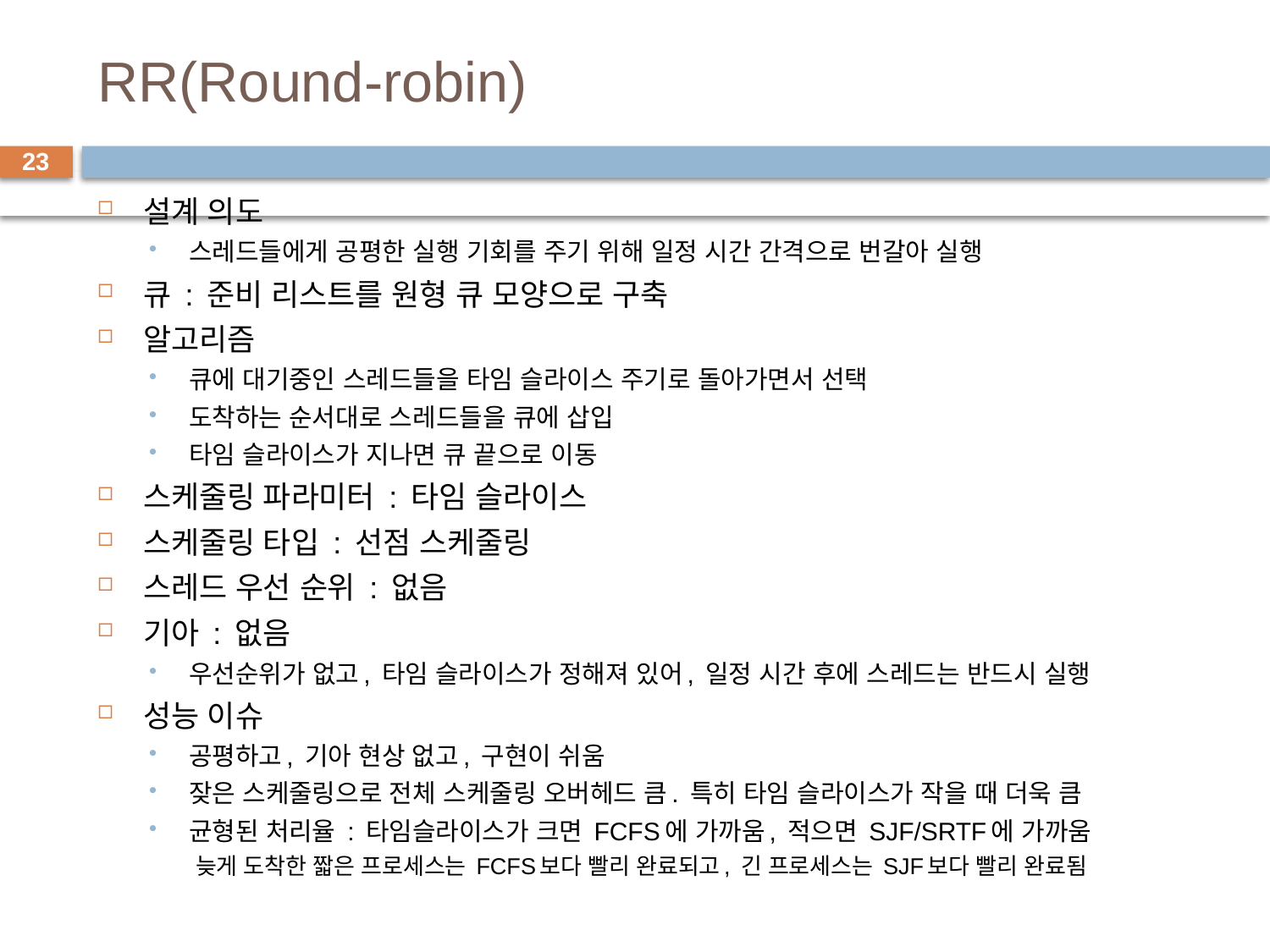

# RR(Round-robin)
23
설계 의도
스레드들에게 공평한 실행 기회를 주기 위해 일정 시간 간격으로 번갈아 실행
큐 : 준비 리스트를 원형 큐 모양으로 구축
알고리즘
큐에 대기중인 스레드들을 타임 슬라이스 주기로 돌아가면서 선택
도착하는 순서대로 스레드들을 큐에 삽입
타임 슬라이스가 지나면 큐 끝으로 이동
스케줄링 파라미터 : 타임 슬라이스
스케줄링 타입 : 선점 스케줄링
스레드 우선 순위 : 없음
기아 : 없음
우선순위가 없고, 타임 슬라이스가 정해져 있어, 일정 시간 후에 스레드는 반드시 실행
성능 이슈
공평하고, 기아 현상 없고, 구현이 쉬움
잦은 스케줄링으로 전체 스케줄링 오버헤드 큼. 특히 타임 슬라이스가 작을 때 더욱 큼
균형된 처리율 : 타임슬라이스가 크면 FCFS에 가까움, 적으면 SJF/SRTF에 가까움
늦게 도착한 짧은 프로세스는 FCFS보다 빨리 완료되고, 긴 프로세스는 SJF보다 빨리 완료됨